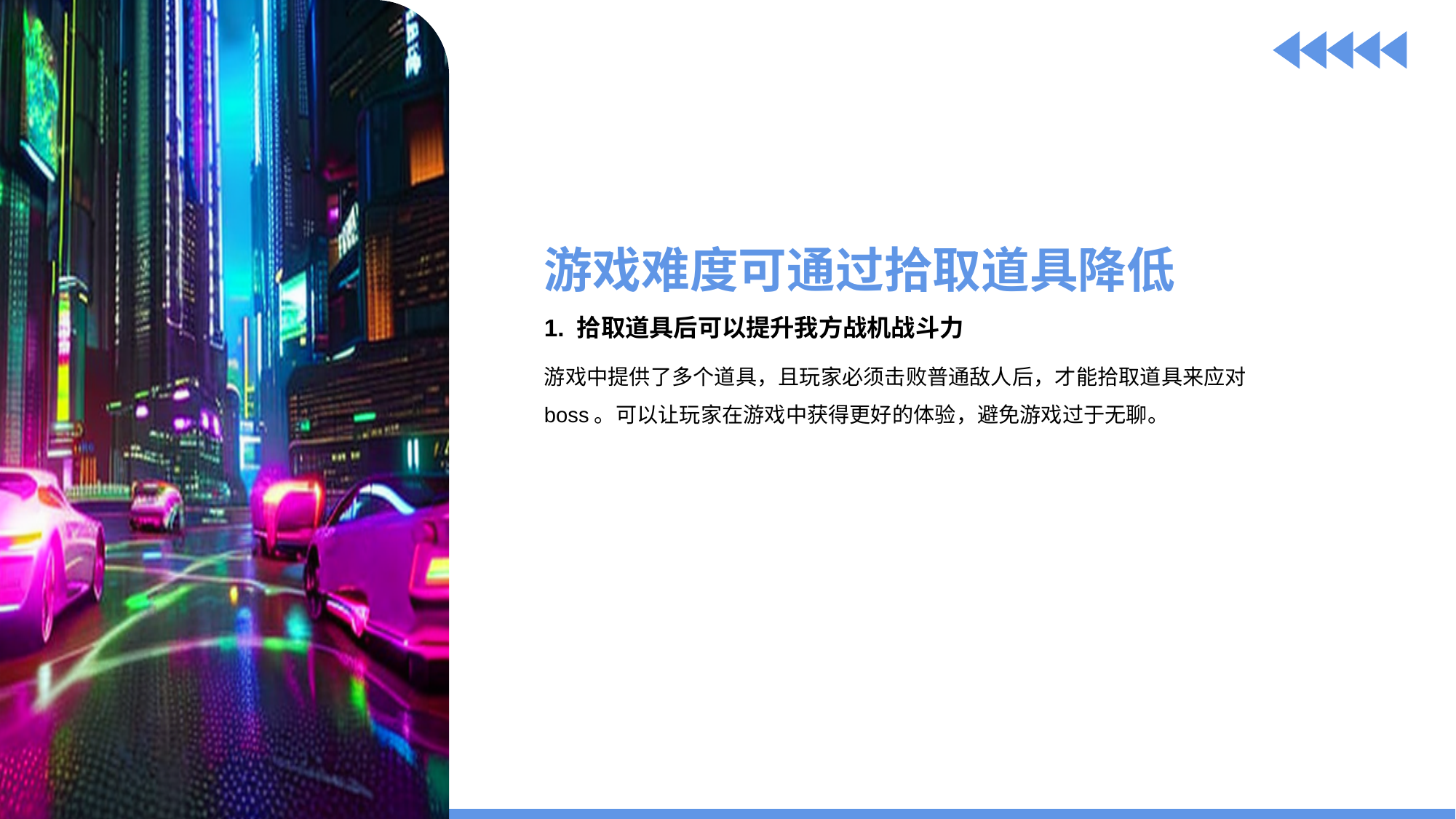

游戏难度可通过拾取道具降低

1. 拾取道具后可以提升我方战机战斗力
游戏中提供了多个道具，且玩家必须击败普通敌人后，才能拾取道具来应对boss。可以让玩家在游戏中获得更好的体验，避免游戏过于无聊。